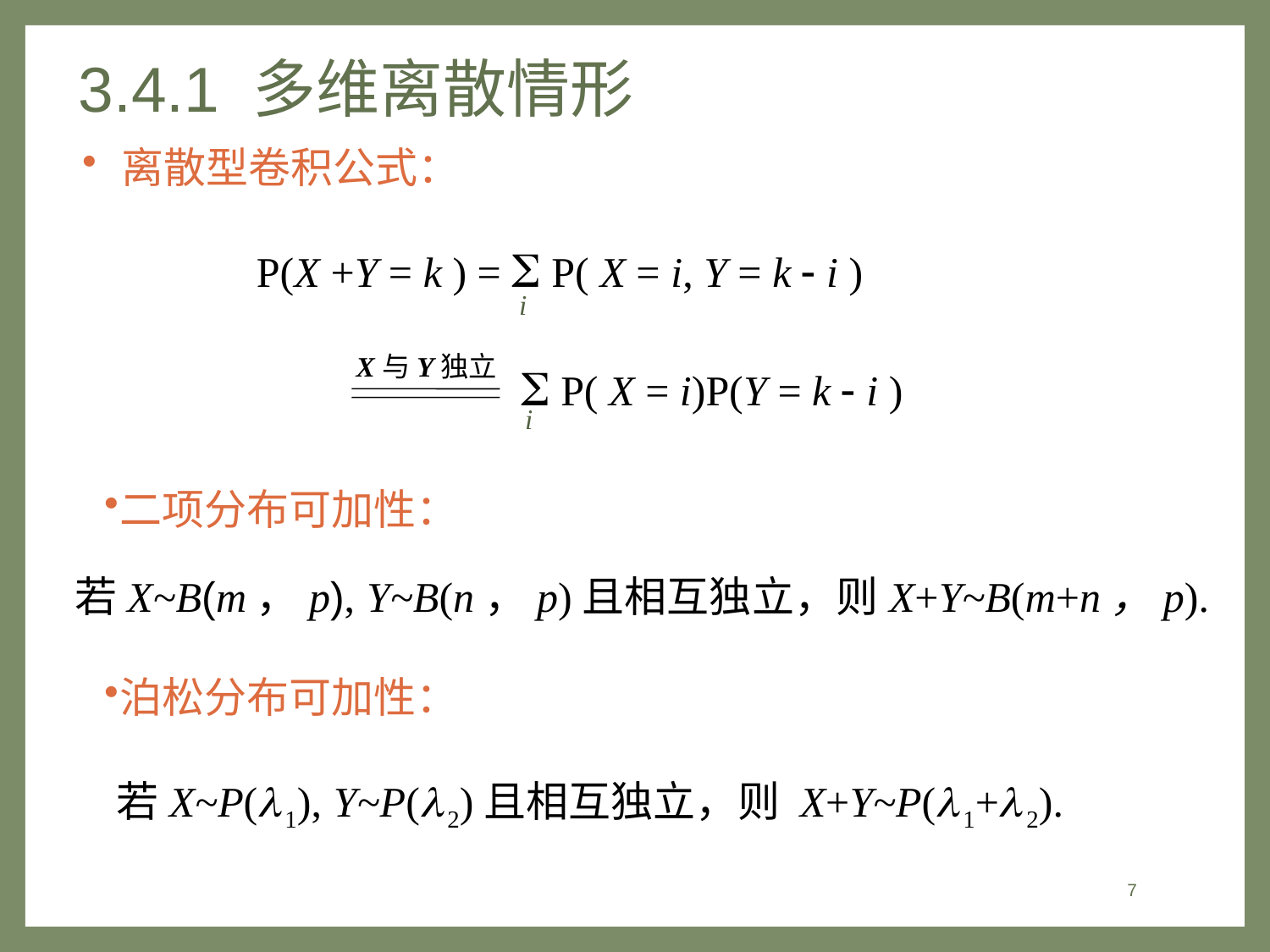

# 3.4.1 多维离散情形
离散型卷积公式：
P(X +Y = k ) = Σ P( X = i, Y = k − i )
i
X 与Y 独立
Σ P( X = i)P(Y = k − i )

i
二项分布可加性：
若X~B(m，p), Y~B(n，p)且相互独立，则X+Y~B(m+n，p).
泊松分布可加性：
若X~P(λ 1), Y~P(λ 2)且相互独立，则 X+Y~P(λ 1+λ 2).
7